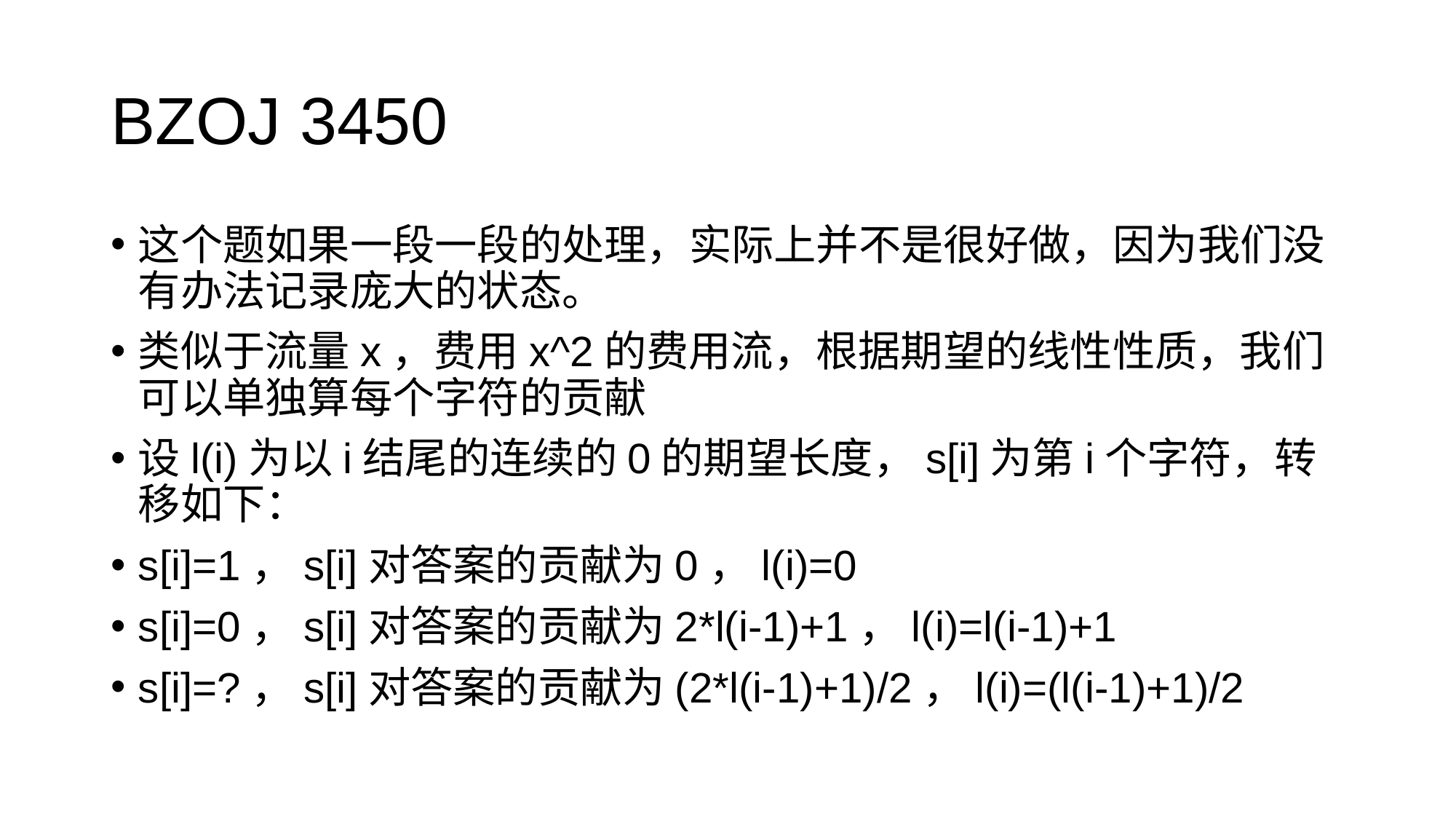

# BZOJ 3450
这个题如果一段一段的处理，实际上并不是很好做，因为我们没有办法记录庞大的状态。
类似于流量x，费用x^2的费用流，根据期望的线性性质，我们可以单独算每个字符的贡献
设l(i)为以i结尾的连续的0的期望长度，s[i]为第i个字符，转移如下：
s[i]=1，s[i]对答案的贡献为0，l(i)=0
s[i]=0，s[i]对答案的贡献为2*l(i-1)+1，l(i)=l(i-1)+1
s[i]=?，s[i]对答案的贡献为(2*l(i-1)+1)/2，l(i)=(l(i-1)+1)/2